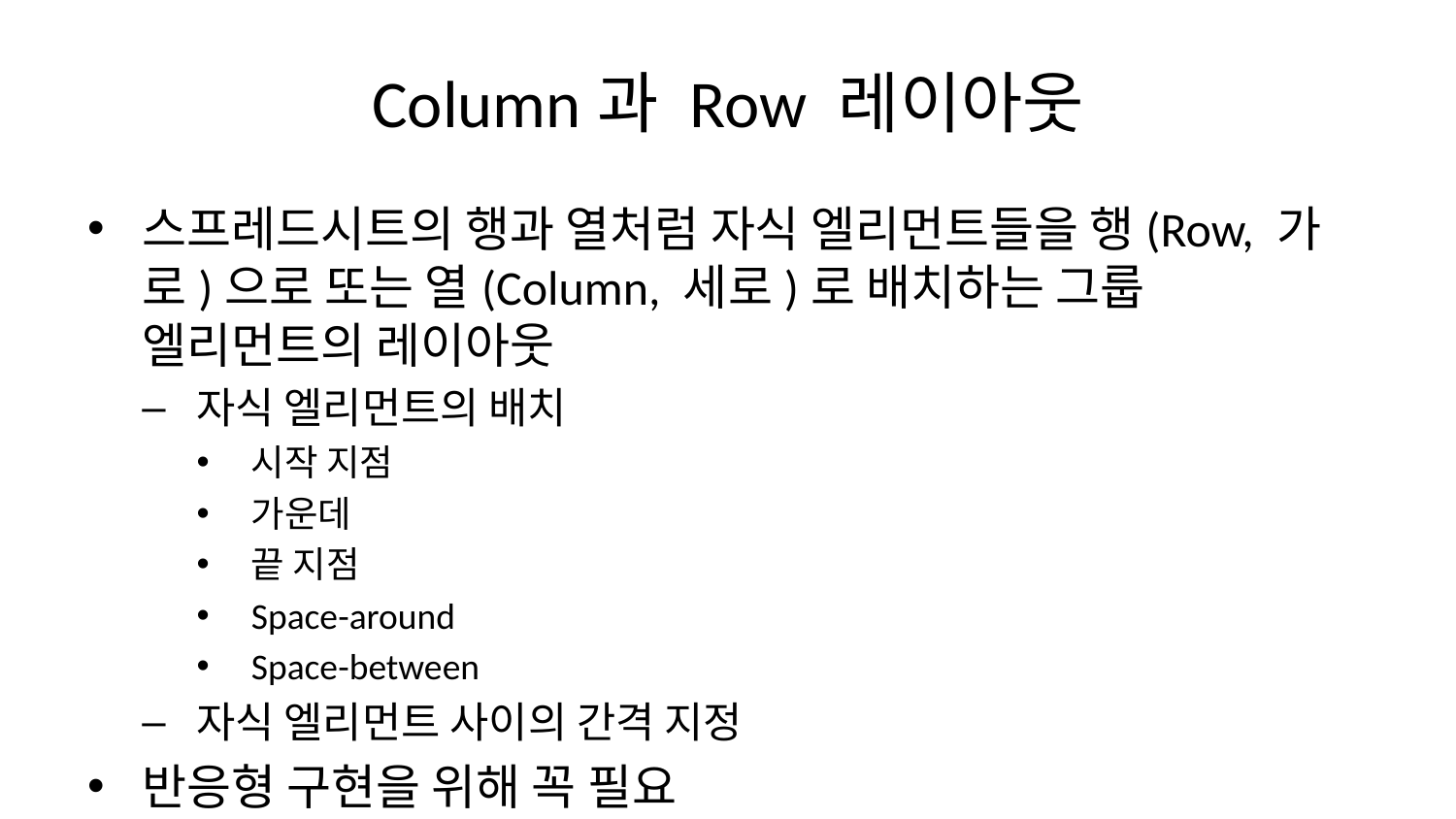

# Column과 Row 레이아웃
스프레드시트의 행과 열처럼 자식 엘리먼트들을 행(Row, 가로)으로 또는 열(Column, 세로)로 배치하는 그룹 엘리먼트의 레이아웃
자식 엘리먼트의 배치
시작 지점
가운데
끝 지점
Space-around
Space-between
자식 엘리먼트 사이의 간격 지정
반응형 구현을 위해 꼭 필요
CSS Flexbox